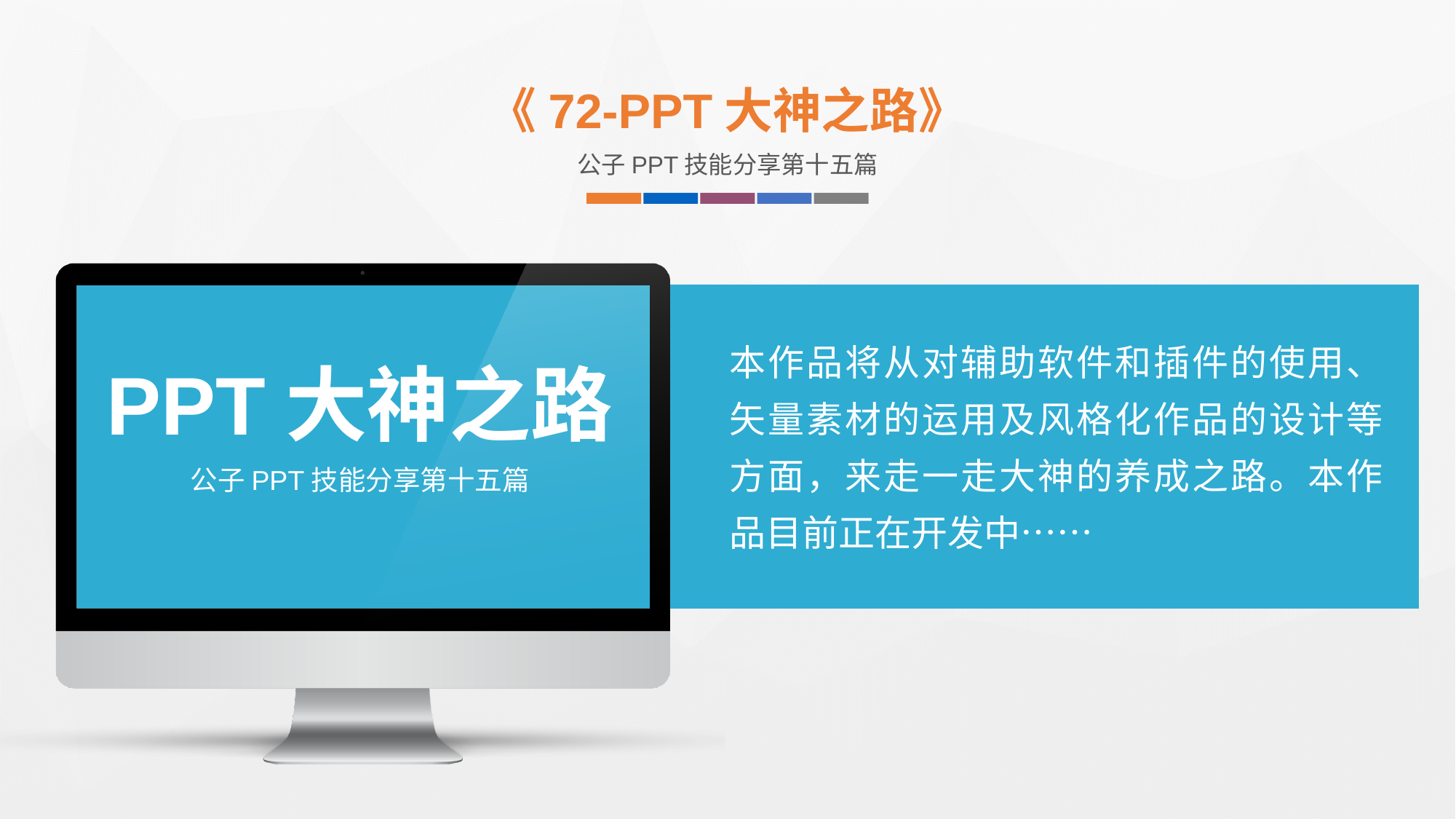

《72-PPT大神之路》
公子PPT技能分享第十五篇
本作品将从对辅助软件和插件的使用、矢量素材的运用及风格化作品的设计等方面，来走一走大神的养成之路。本作品目前正在开发中……
PPT大神之路
公子PPT技能分享第十五篇